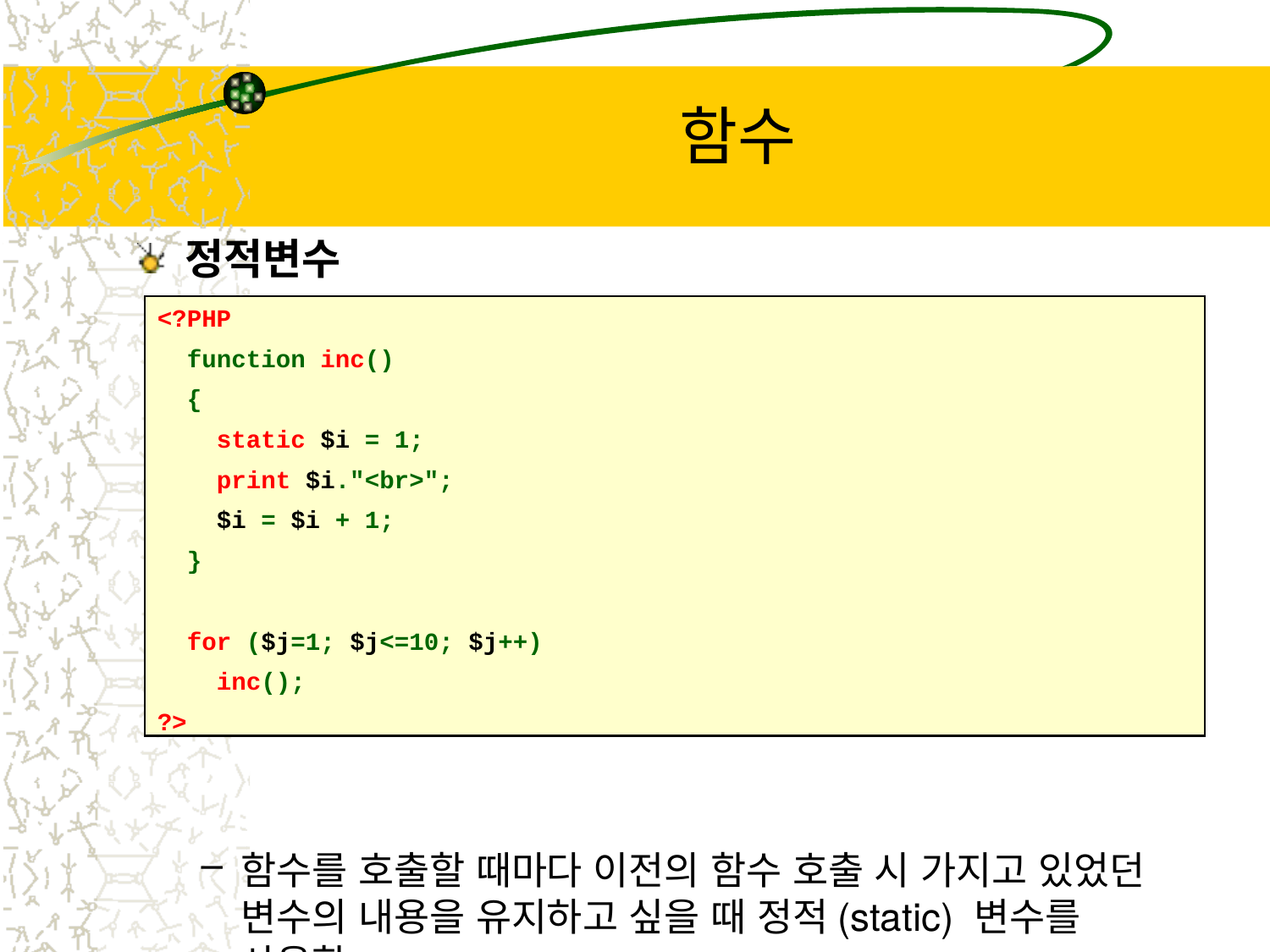

# 함수
정적변수

함수를 호출할 때마다 이전의 함수 호출 시 가지고 있었던 변수의 내용을 유지하고 싶을 때 정적(static) 변수를 사용함
<?PHP
  function inc()
  {
    static $i = 1;
    print $i."<br>";
    $i = $i + 1;
  }

  for ($j=1; $j<=10; $j++)
    inc();
?>